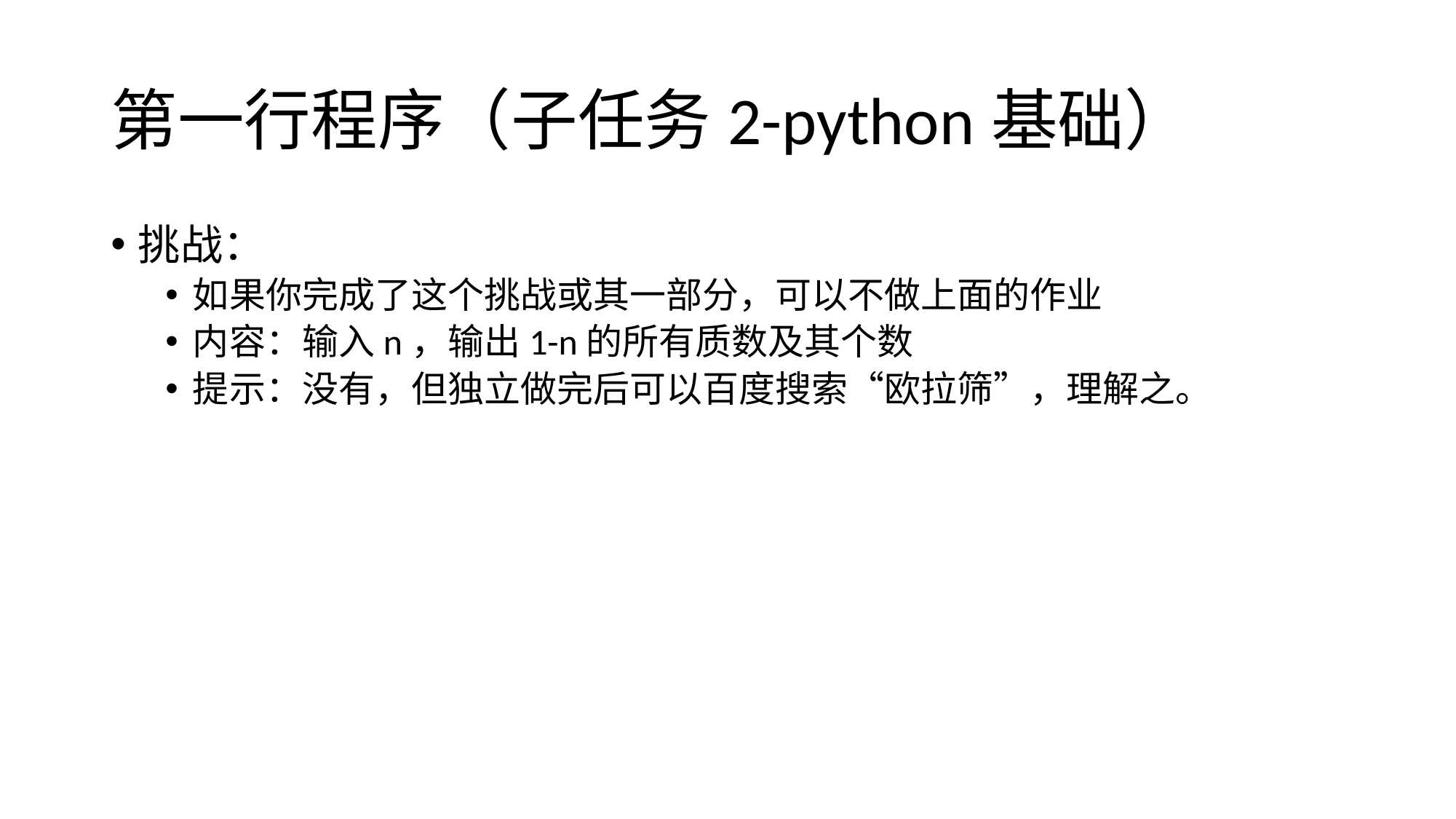

# 第一行程序（子任务2-python基础）
挑战：
如果你完成了这个挑战或其一部分，可以不做上面的作业
内容：输入n，输出1-n的所有质数及其个数
提示：没有，但独立做完后可以百度搜索“欧拉筛”，理解之。